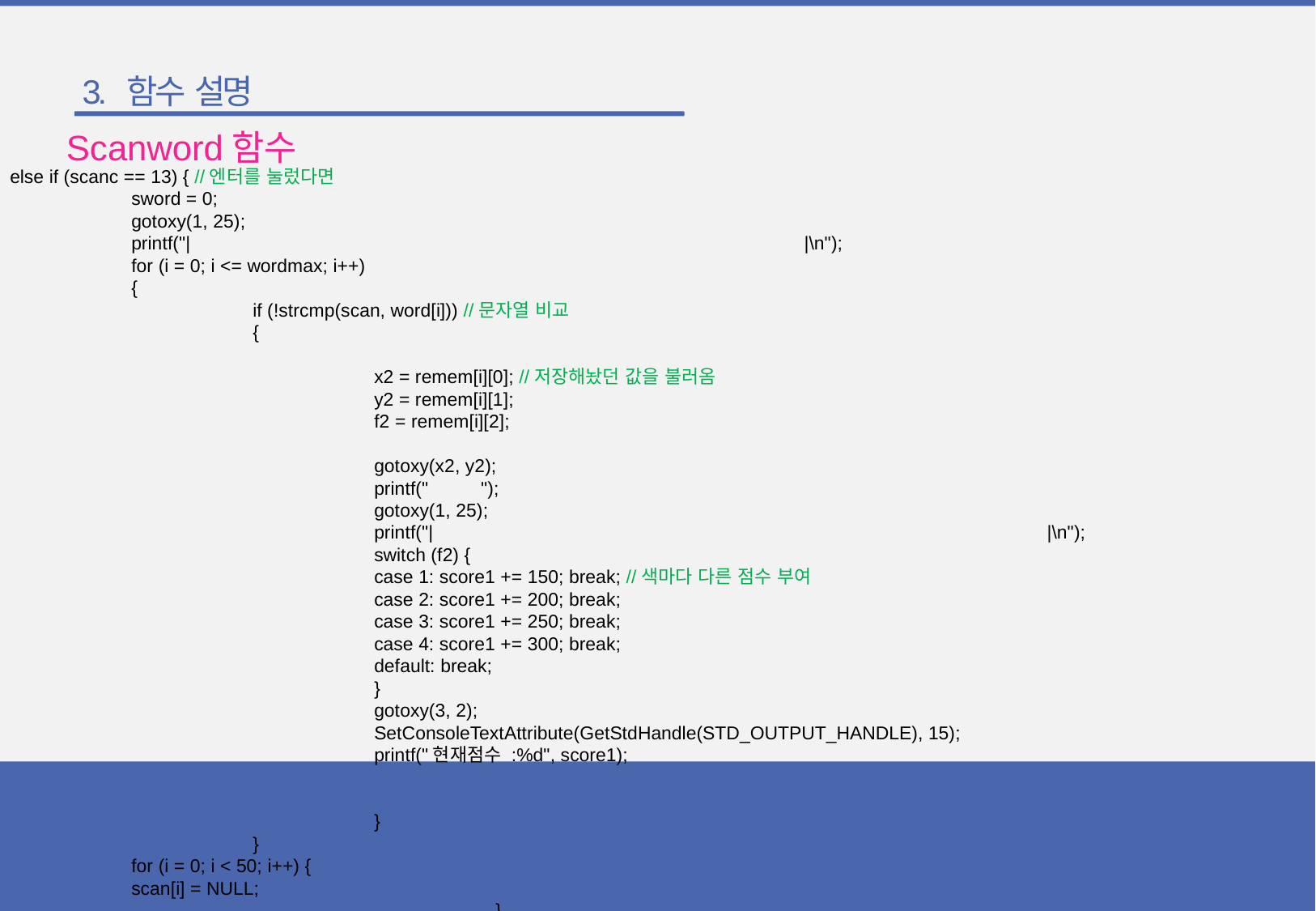

3.  함수  설명

Scanword함수
else if (scanc == 13) { //엔터를 눌렀다면
	sword = 0;
	gotoxy(1, 25);
	printf("|                                                                                                                     |\n");
	for (i = 0; i <= wordmax; i++)
	{
		if (!strcmp(scan, word[i])) //문자열 비교
		{

			x2 = remem[i][0]; //저장해놨던 값을 불러옴
			y2 = remem[i][1];
			f2 = remem[i][2];

			gotoxy(x2, y2);
			printf("          ");
			gotoxy(1, 25);
			printf("|                                                                                                                     |\n");
			switch (f2) {
			case 1: score1 += 150; break; //색마다 다른 점수 부여
			case 2: score1 += 200; break;
			case 3: score1 += 250; break;
			case 4: score1 += 300; break;
			default: break;
			}
			gotoxy(3, 2);
			SetConsoleTextAttribute(GetStdHandle(STD_OUTPUT_HANDLE), 15);
			printf("현재점수 :%d", score1);

			}
		}
	for (i = 0; i < 50; i++) {
	scan[i] = NULL;
				}
			}
		}
	}
}